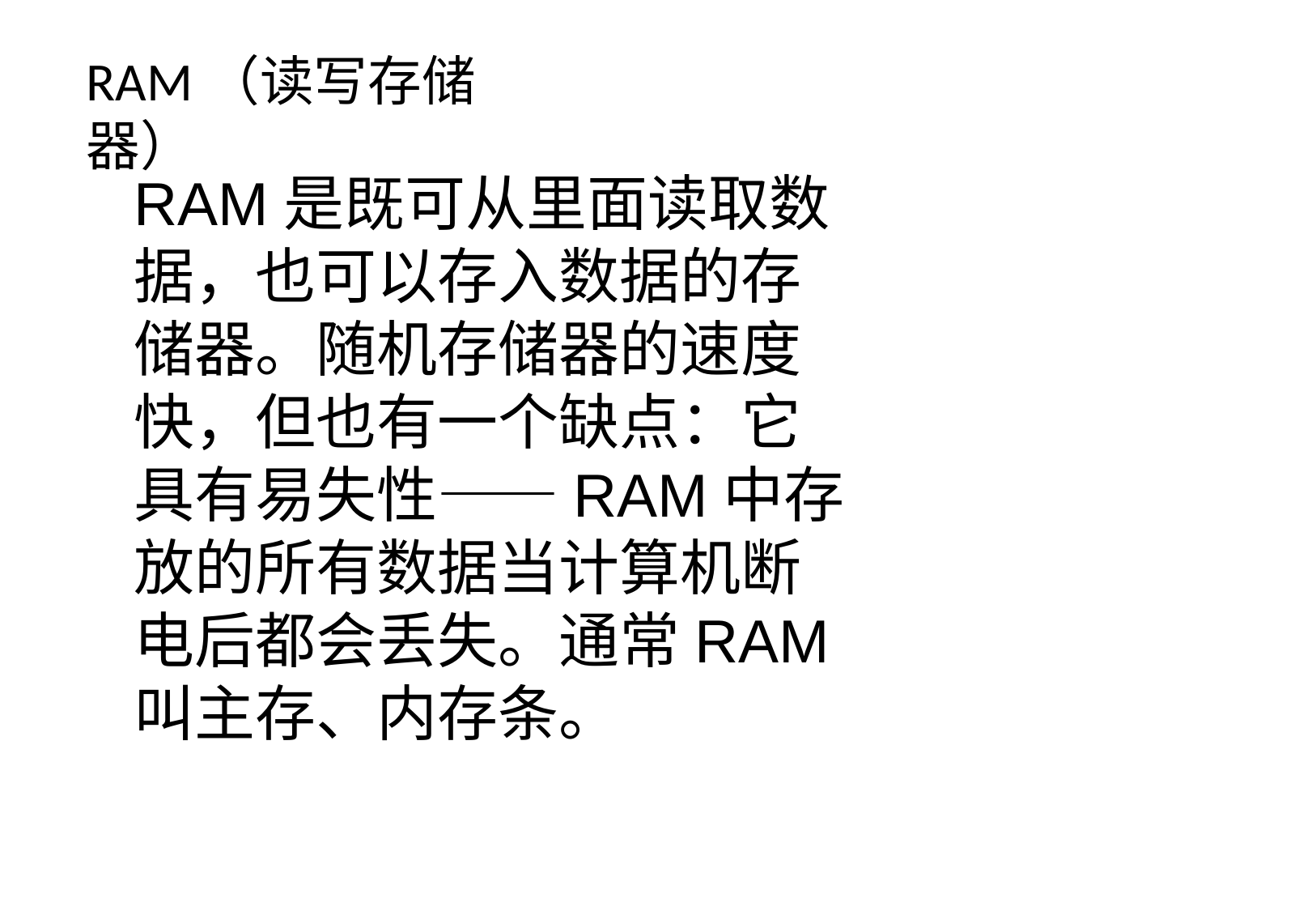

RAM（读写存储器）
RAM是既可从里面读取数据，也可以存入数据的存储器。随机存储器的速度快，但也有一个缺点：它具有易失性——RAM中存放的所有数据当计算机断电后都会丢失。通常RAM叫主存、内存条。